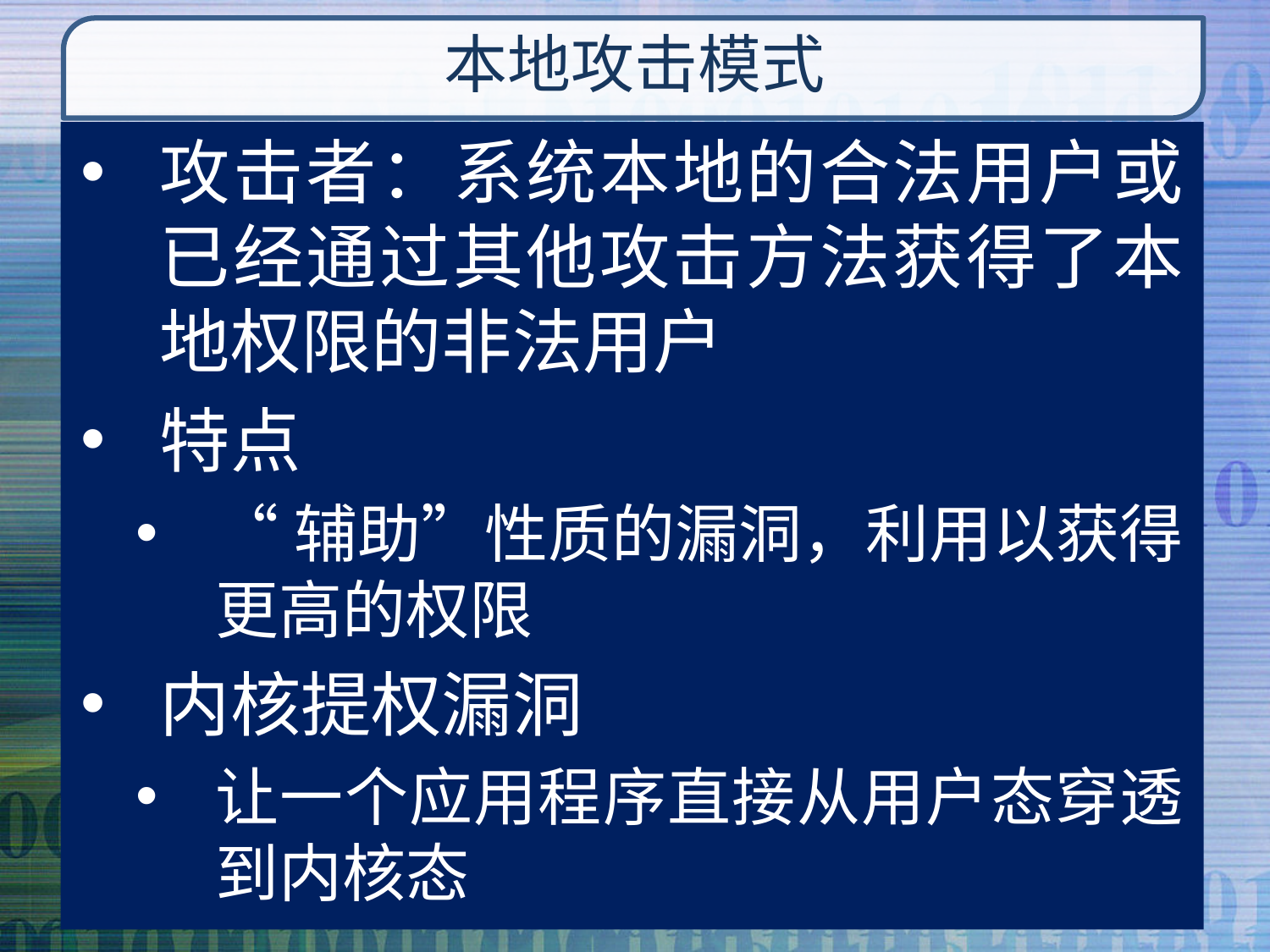

# 本地攻击模式
攻击者：系统本地的合法用户或已经通过其他攻击方法获得了本地权限的非法用户
特点
“辅助”性质的漏洞，利用以获得更高的权限
内核提权漏洞
让一个应用程序直接从用户态穿透到内核态